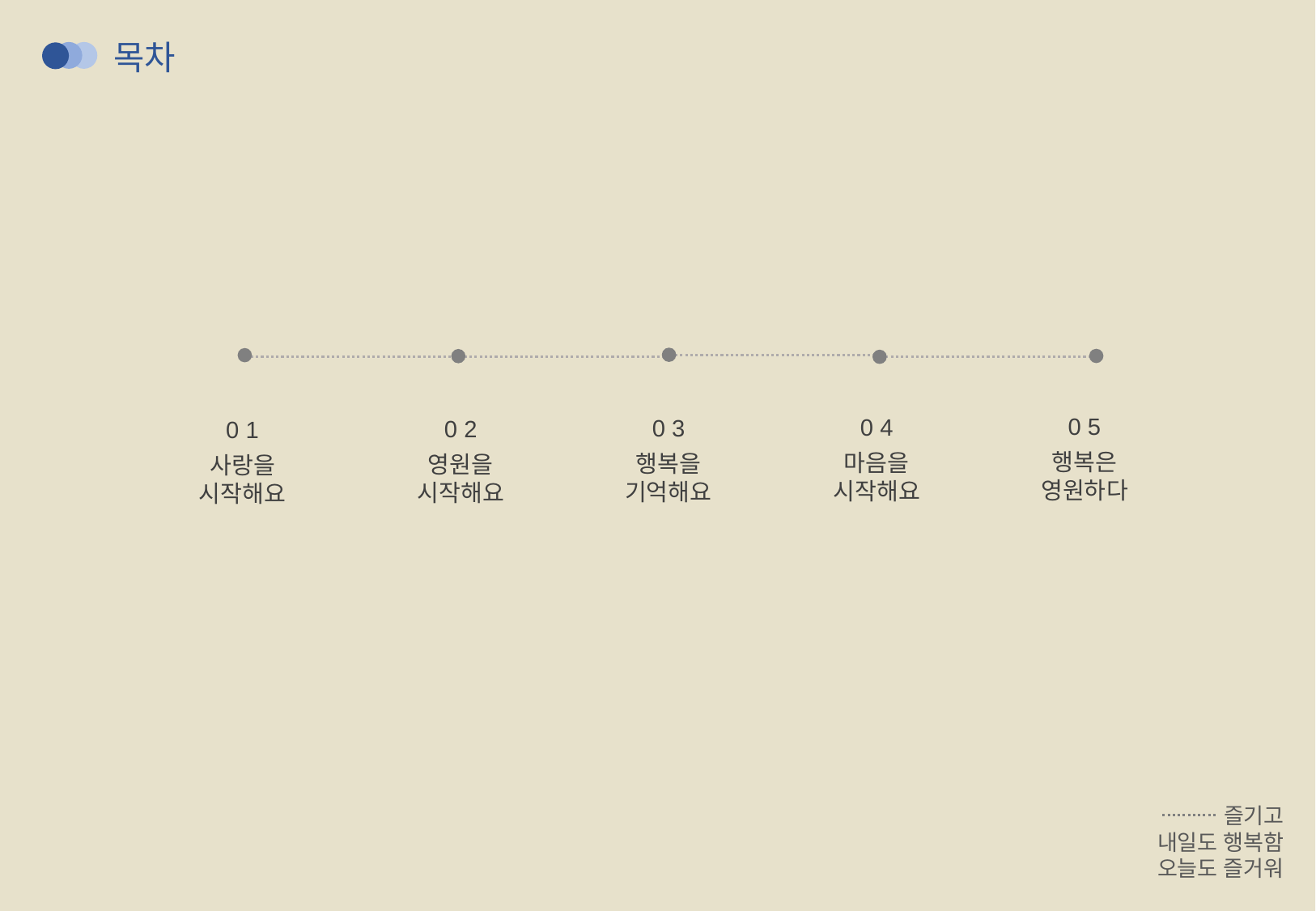

목차

0 5
0 4
0 3
0 2
0 1
행복은
영원하다
마음을
시작해요
행복을
기억해요
영원을
시작해요
사랑을
시작해요
즐기고
내일도 행복함
오늘도 즐거워